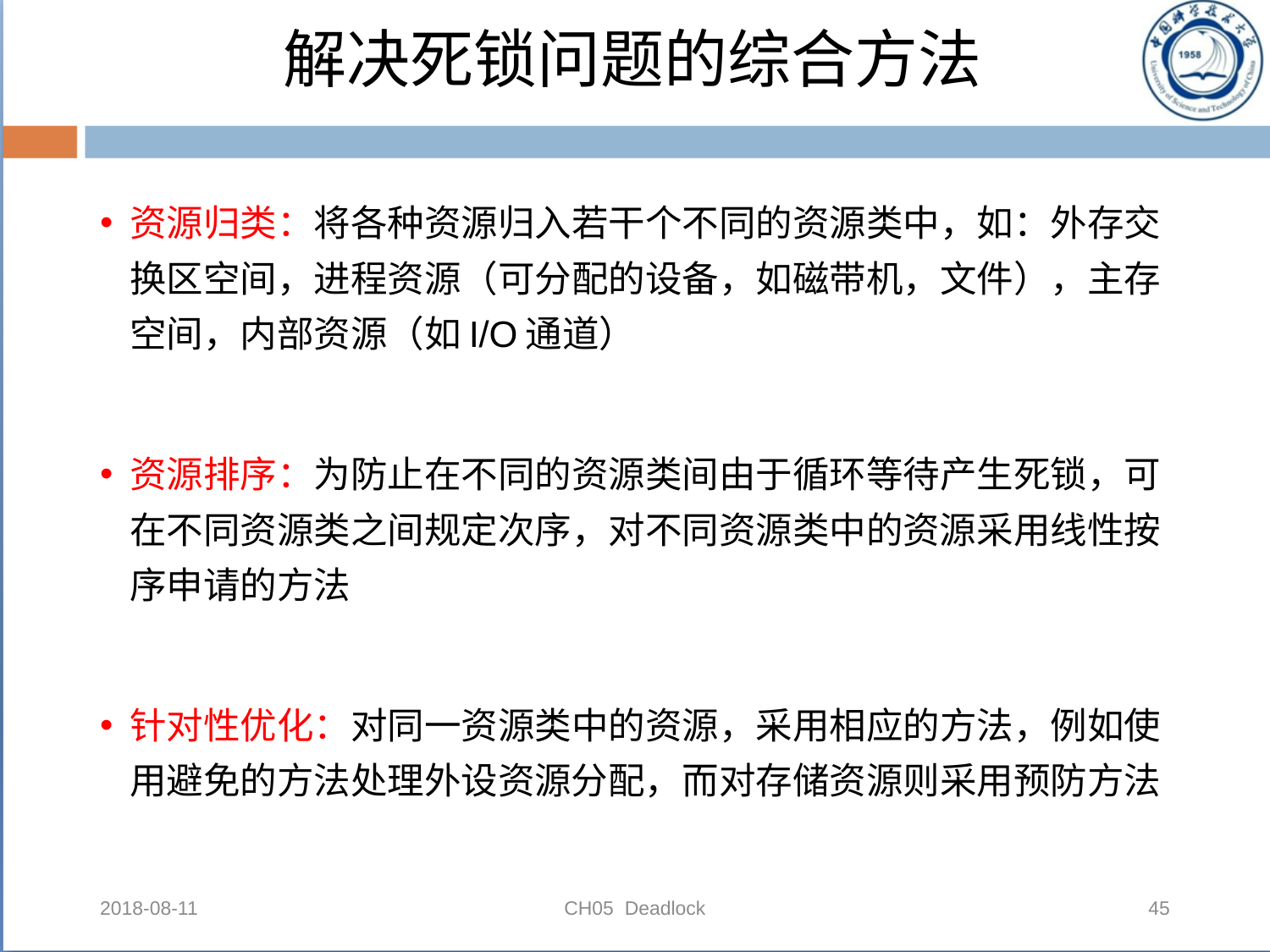

# 解决死锁问题的综合方法
资源归类：将各种资源归入若干个不同的资源类中，如：外存交换区空间，进程资源（可分配的设备，如磁带机，文件），主存空间，内部资源（如I/O通道）

资源排序：为防止在不同的资源类间由于循环等待产生死锁，可在不同资源类之间规定次序，对不同资源类中的资源采用线性按序申请的方法

针对性优化：对同一资源类中的资源，采用相应的方法，例如使用避免的方法处理外设资源分配，而对存储资源则采用预防方法
2018-08-11
CH05  Deadlock
45